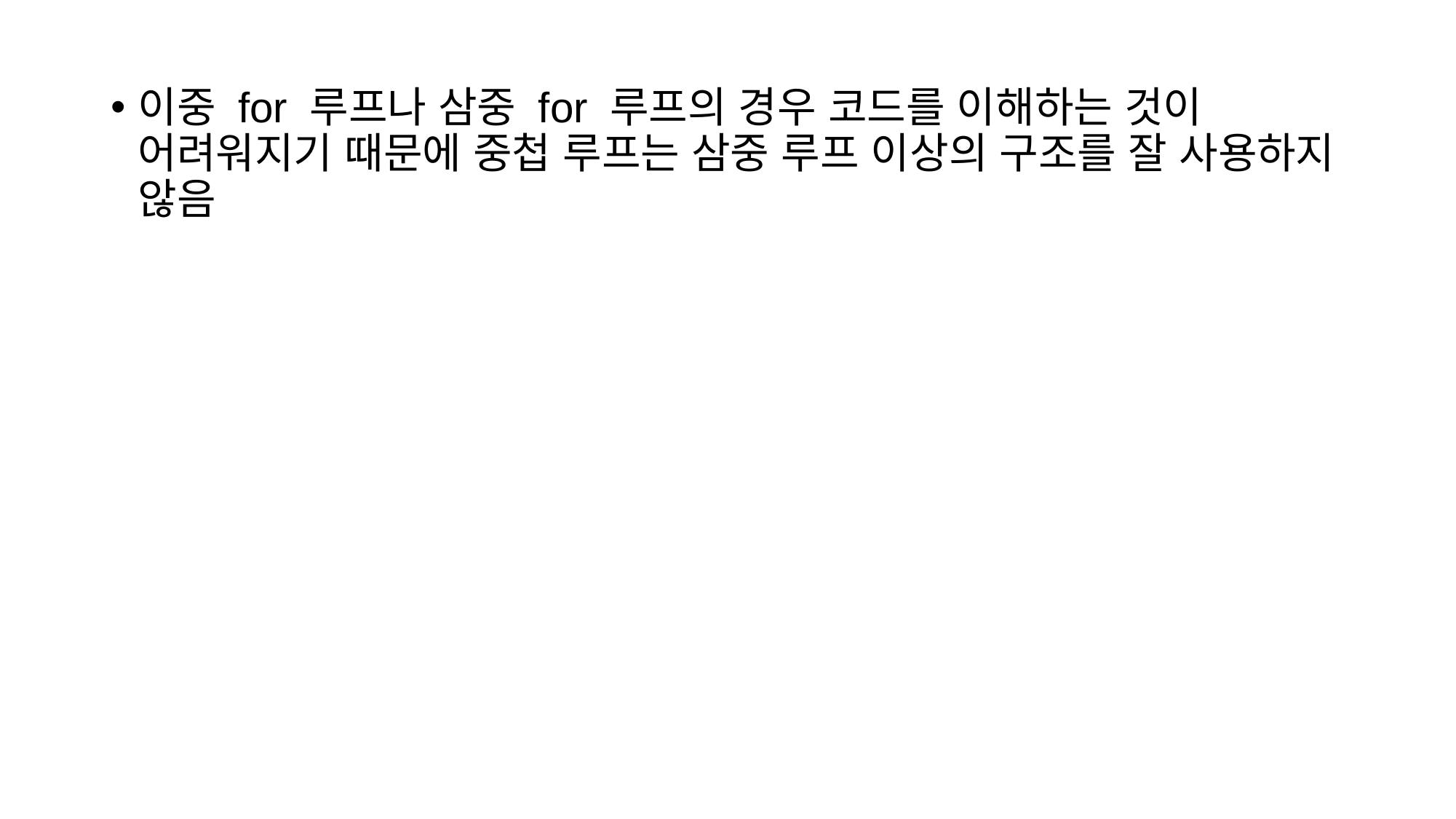

이중 for 루프나 삼중 for 루프의 경우 코드를 이해하는 것이 어려워지기 때문에 중첩 루프는 삼중 루프 이상의 구조를 잘 사용하지 않음